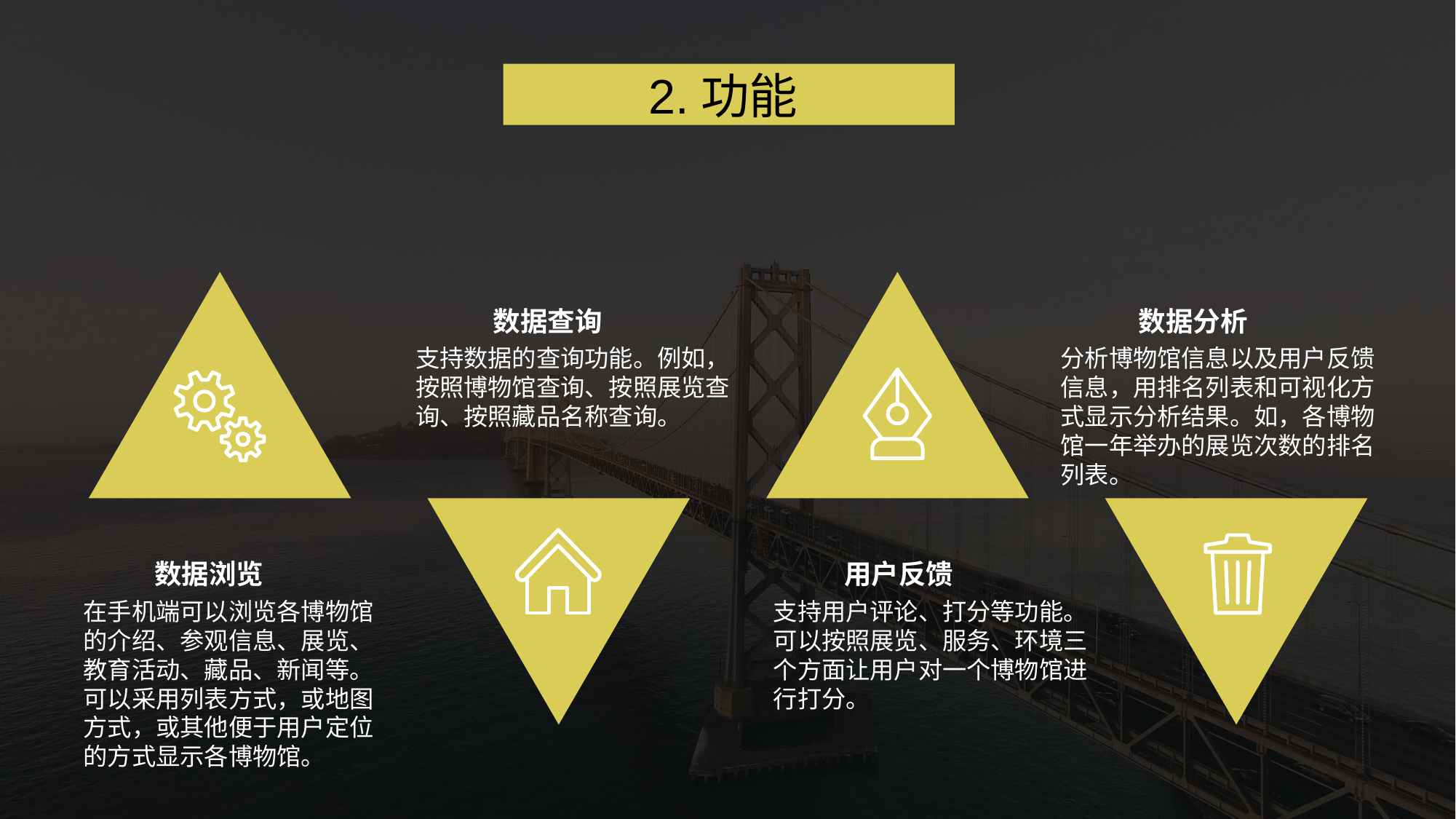

2.功能

数据查询
数据分析
支持数据的查询功能。例如，按照博物馆查询、按照展览查询、按照藏品名称查询。
分析博物馆信息以及用户反馈信息，用排名列表和可视化方式显示分析结果。如，各博物馆一年举办的展览次数的排名列表。

数据浏览
用户反馈
在手机端可以浏览各博物馆的介绍、参观信息、展览、教育活动、藏品、新闻等。可以采用列表方式，或地图方式，或其他便于用户定位的方式显示各博物馆。
支持用户评论、打分等功能。可以按照展览、服务、环境三个方面让用户对一个博物馆进行打分。